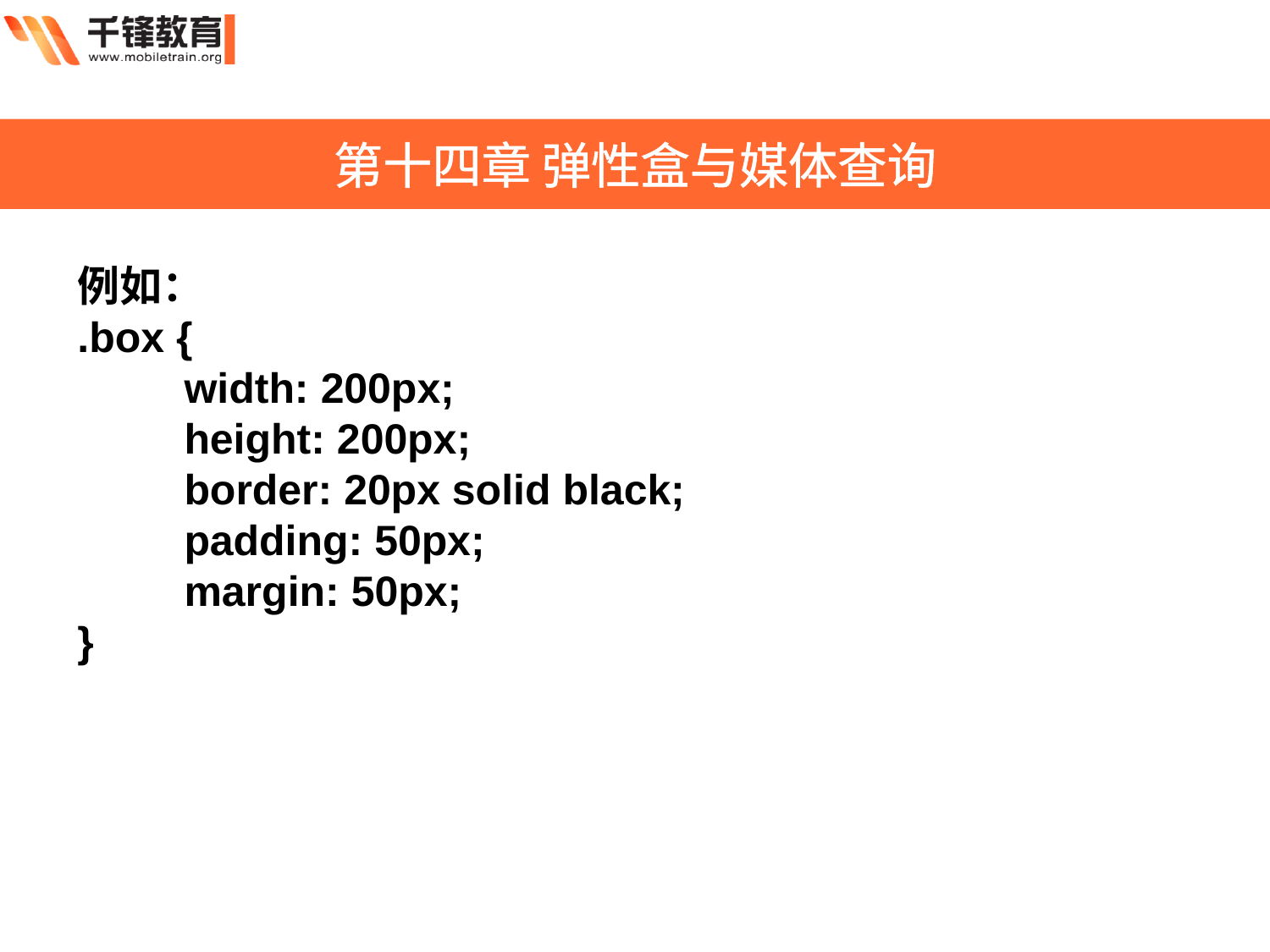

第十四章 弹性盒与媒体查询
例如：
.box {
         width: 200px;
         height: 200px;
         border: 20px solid black;
         padding: 50px;
         margin: 50px;
}